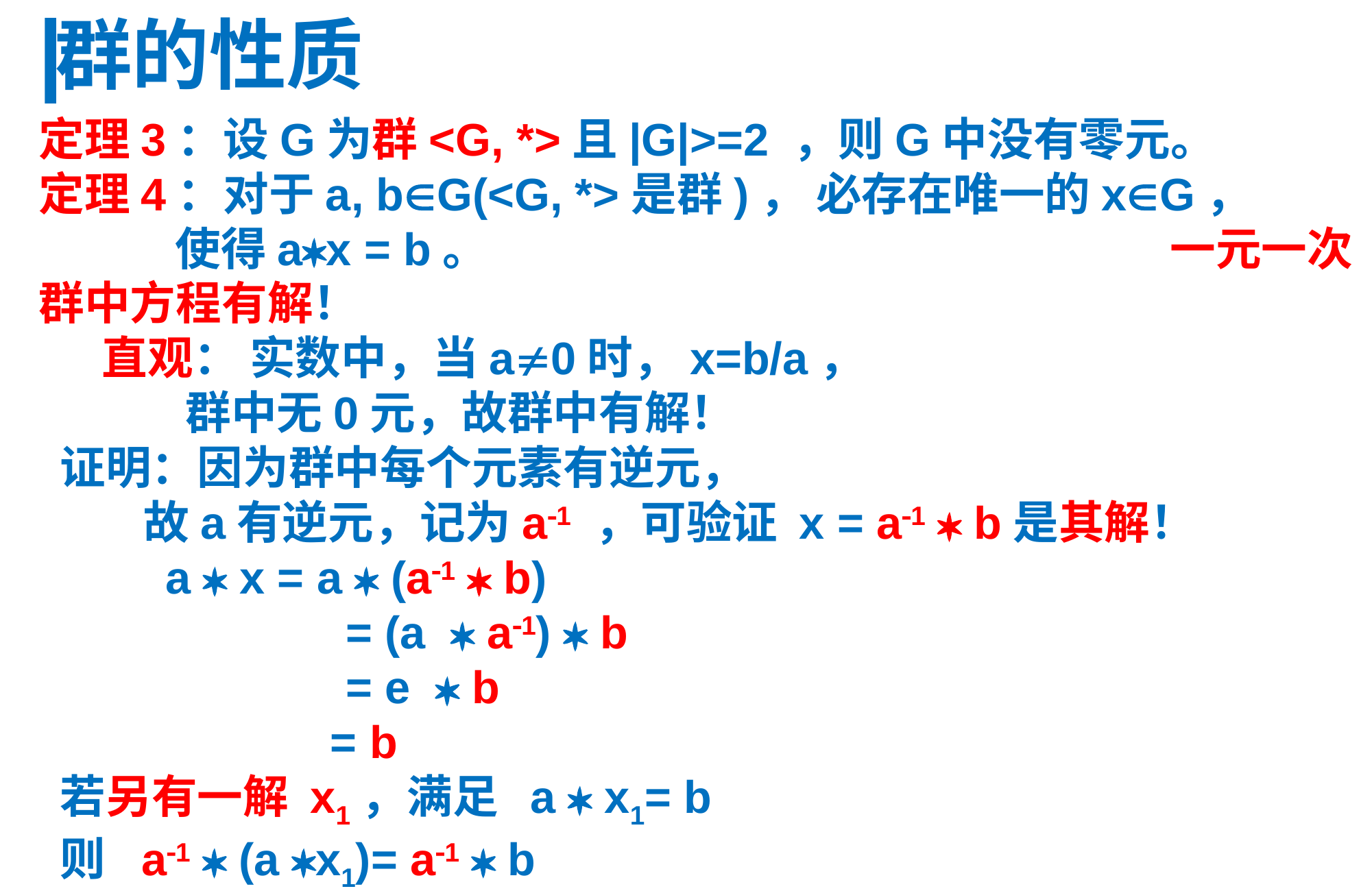

群的性质

定理3：设G为群<G, *>且|G|>=2 ，则G中没有零元。
定理4：对于a, b∈G(<G, *>是群)， 必存在唯一的x∈G，
            使得a∗x = b。							一元一次群中方程有解！
     直观： 实数中，当a≠0时，x=b/a，
             群中无0元，故群中有解！
 证明：因为群中每个元素有逆元，
         故a有逆元，记为a−1 ，可验证 x = a−1 ∗ b是其解！
          a ∗ x = a ∗ (a−1 ∗ b)
		        = (a  ∗ a−1) ∗ b
		        = e  ∗ b
                       = b
 若另有一解 x1，满足  a ∗ x1= b
 则	a−1 ∗ (a ∗x1)= a−1 ∗ b
 即		    x1 = a−1 ∗ b   故x1=x，即解唯一！